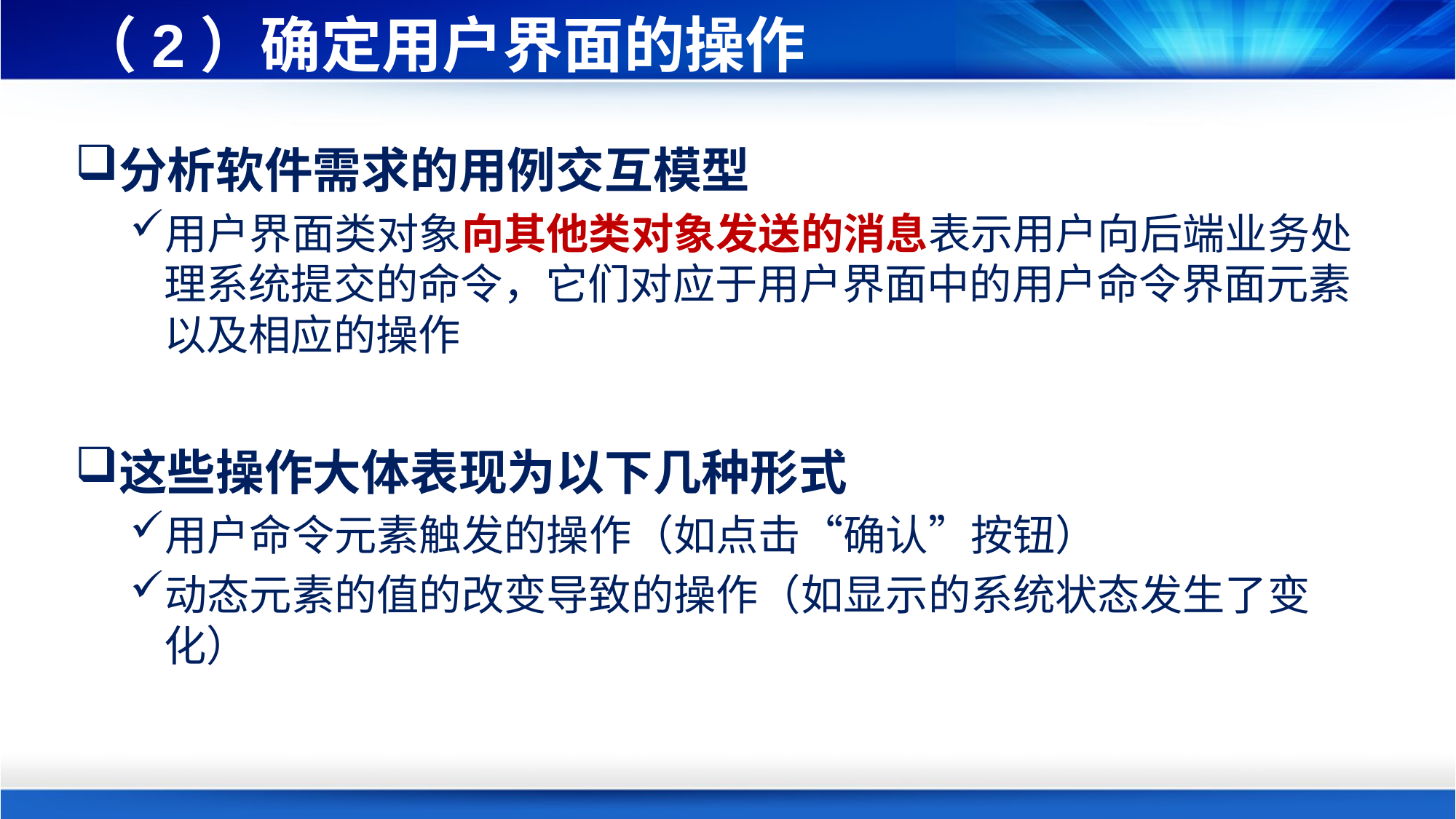

# （2）确定用户界面的操作
分析软件需求的用例交互模型
用户界面类对象向其他类对象发送的消息表示用户向后端业务处理系统提交的命令，它们对应于用户界面中的用户命令界面元素以及相应的操作

这些操作大体表现为以下几种形式
用户命令元素触发的操作（如点击“确认”按钮）
动态元素的值的改变导致的操作（如显示的系统状态发生了变化）